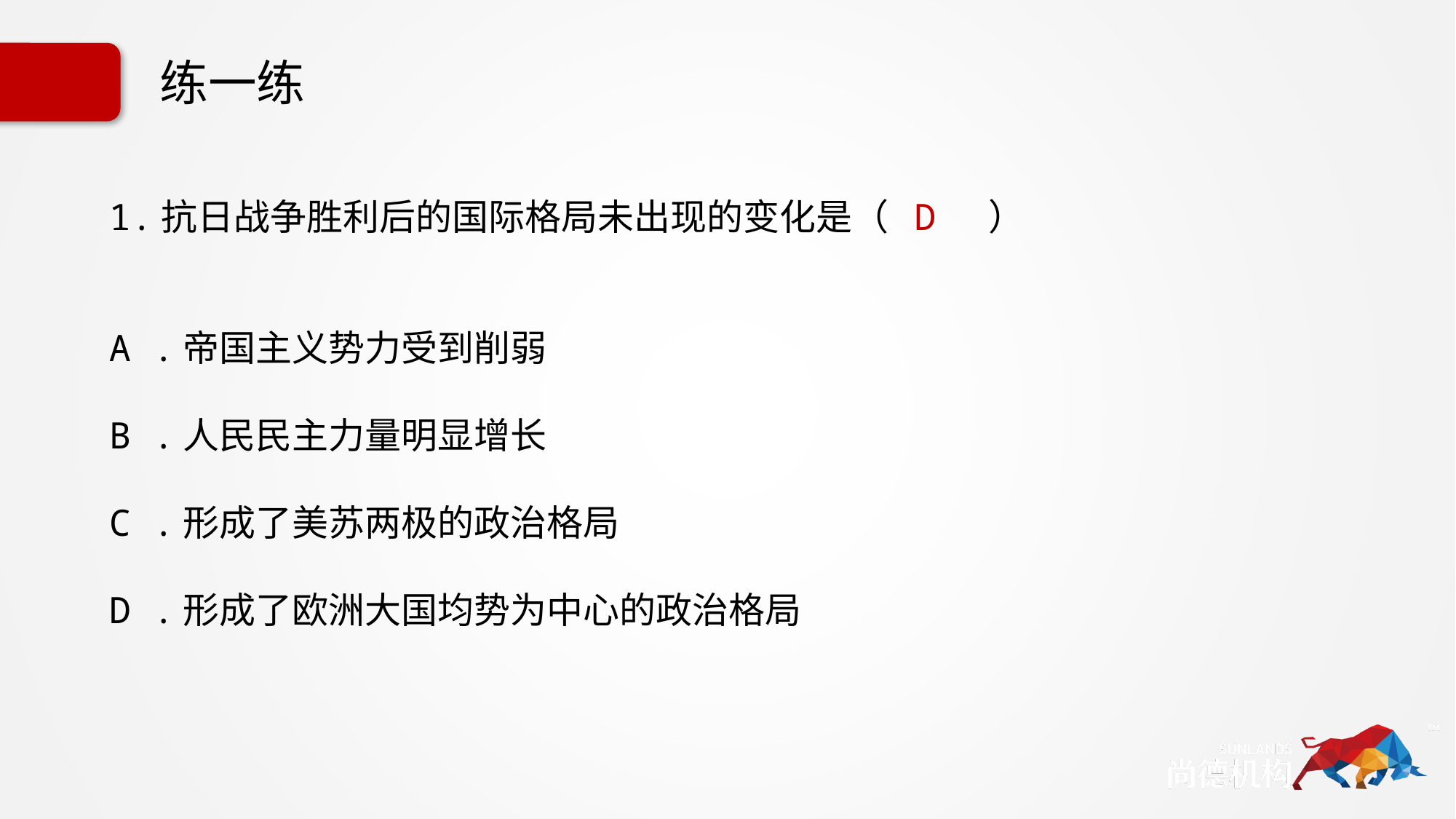

# 练一练
1.抗日战争胜利后的国际格局未出现的变化是（  D  ）

A .帝国主义势力受到削弱

B .人民民主力量明显增长

C .形成了美苏两极的政治格局

D .形成了欧洲大国均势为中心的政治格局